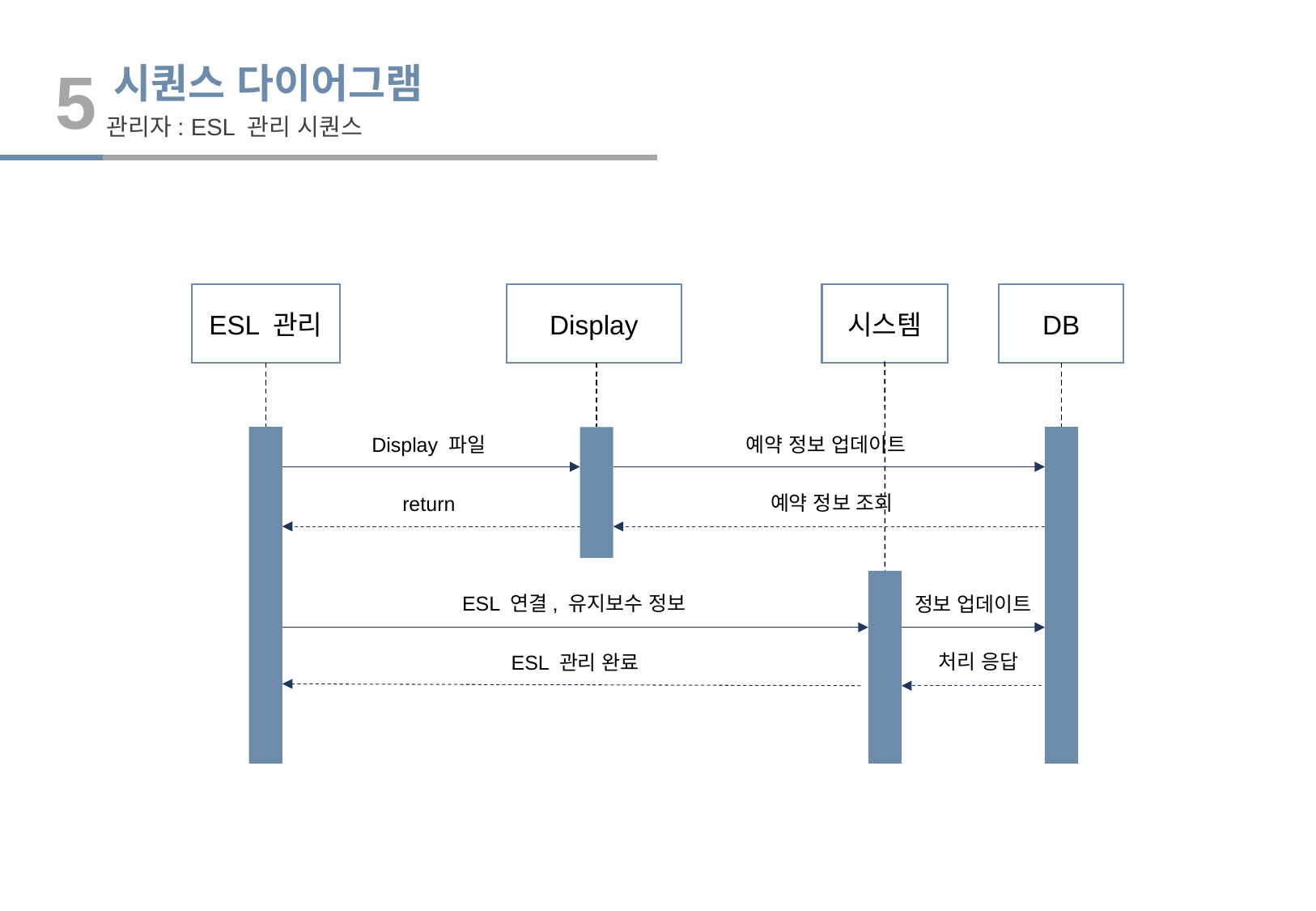

5
시퀀스 다이어그램
관리자: ESL 관리 시퀀스
Display
시스템
DB
ESL 관리
Display 파일
예약 정보 업데이트
예약 정보 조회

return

ESL 연결, 유지보수 정보
정보 업데이트
 처리 응답
ESL 관리 완료